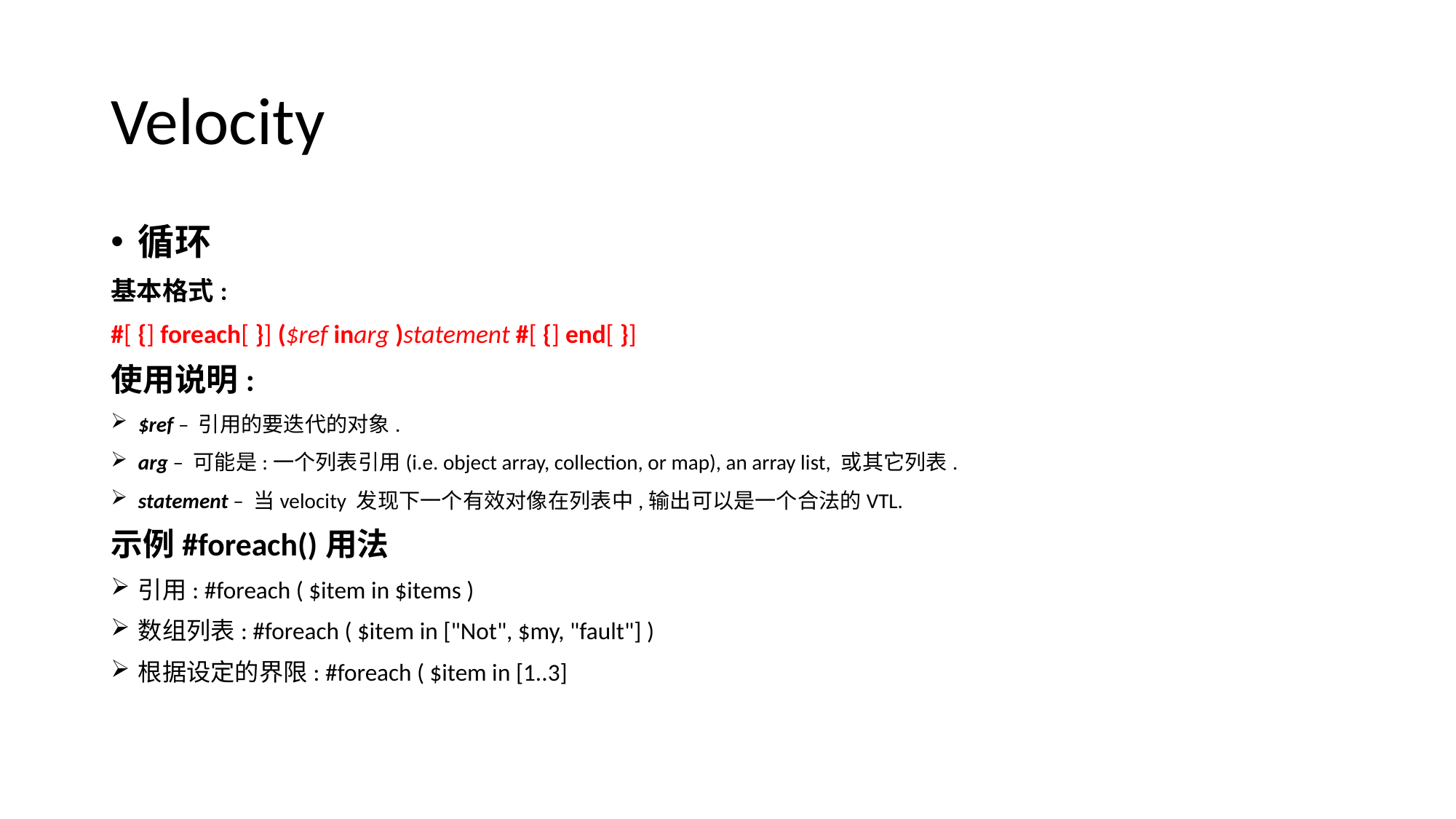

# Velocity
循环
基本格式:
#[ {] foreach[ }] ($ref inarg )statement #[ {] end[ }]
使用说明:
$ref – 引用的要迭代的对象.
arg – 可能是:一个列表引用(i.e. object array, collection, or map), an array list, 或其它列表.
statement – 当velocity 发现下一个有效对像在列表中,输出可以是一个合法的VTL.
示例#foreach()用法
引用: #foreach ( $item in $items )
数组列表: #foreach ( $item in ["Not", $my, "fault"] )
根据设定的界限: #foreach ( $item in [1..3]